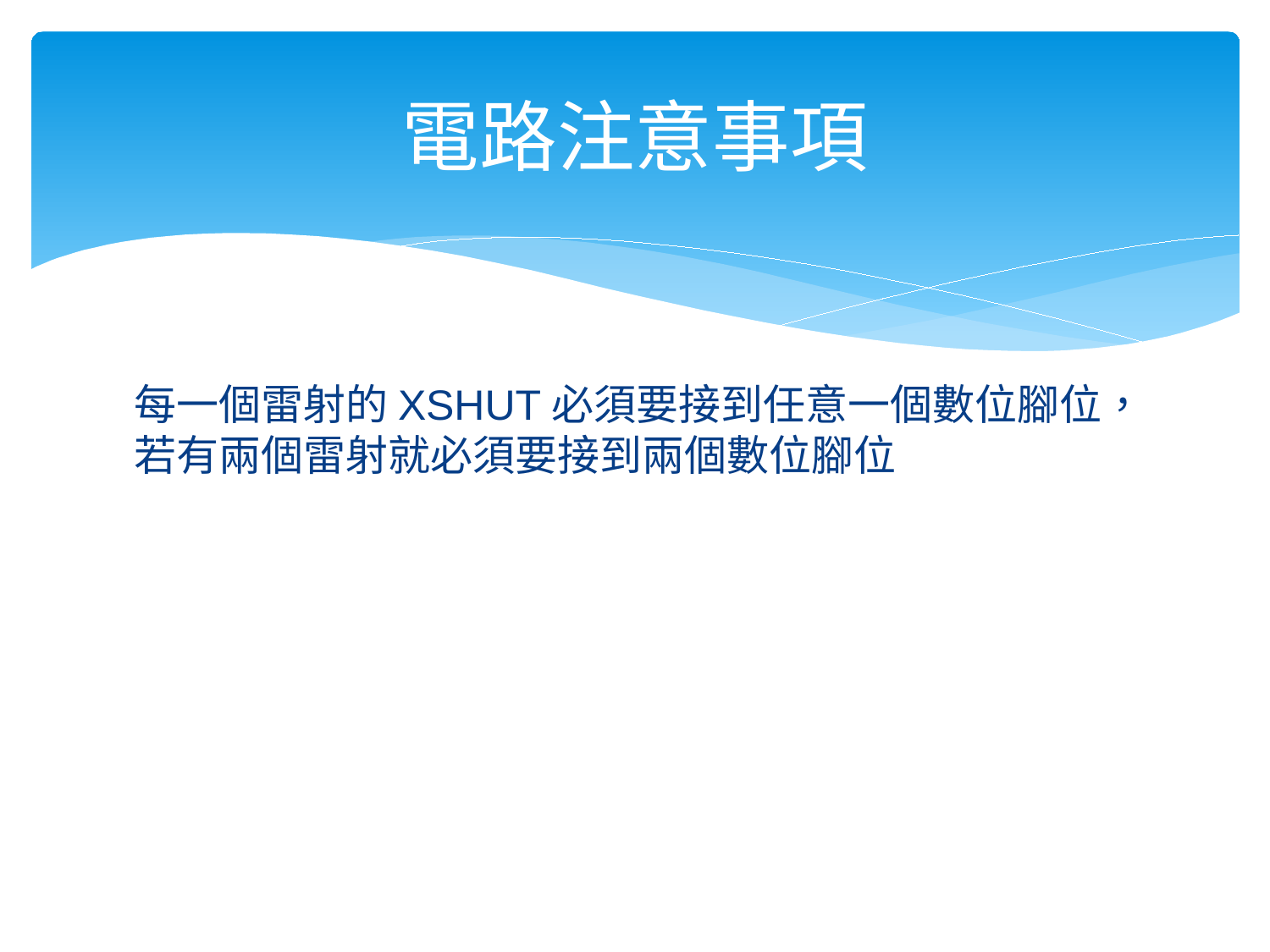

# 電路注意事項
每一個雷射的XSHUT必須要接到任意一個數位腳位，若有兩個雷射就必須要接到兩個數位腳位